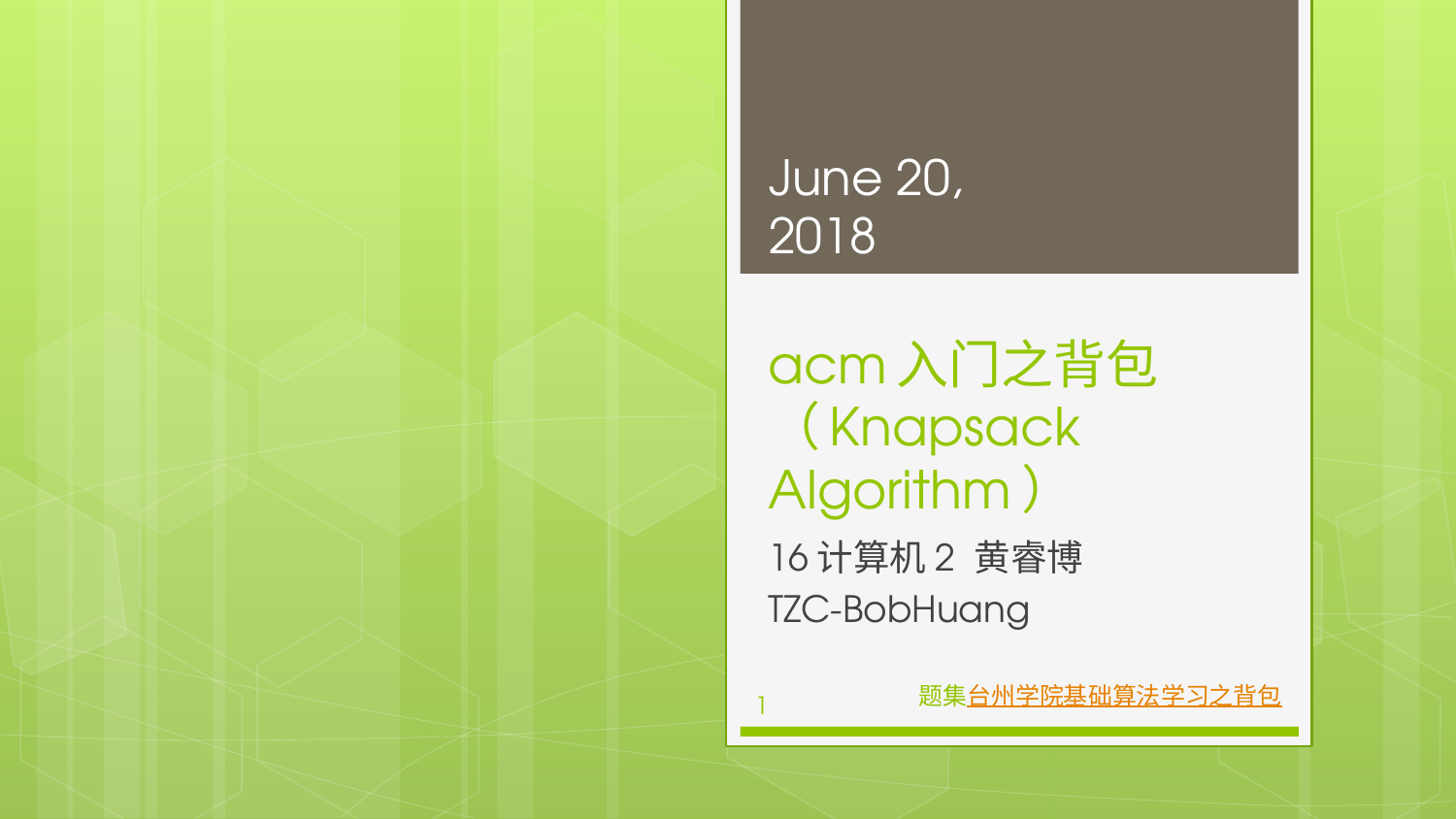

June 20, 2018
# acm入门之背包（Knapsack Algorithm）
16计算机2 黄睿博
TZC-BobHuang

题集台州学院基础算法学习之背包
1